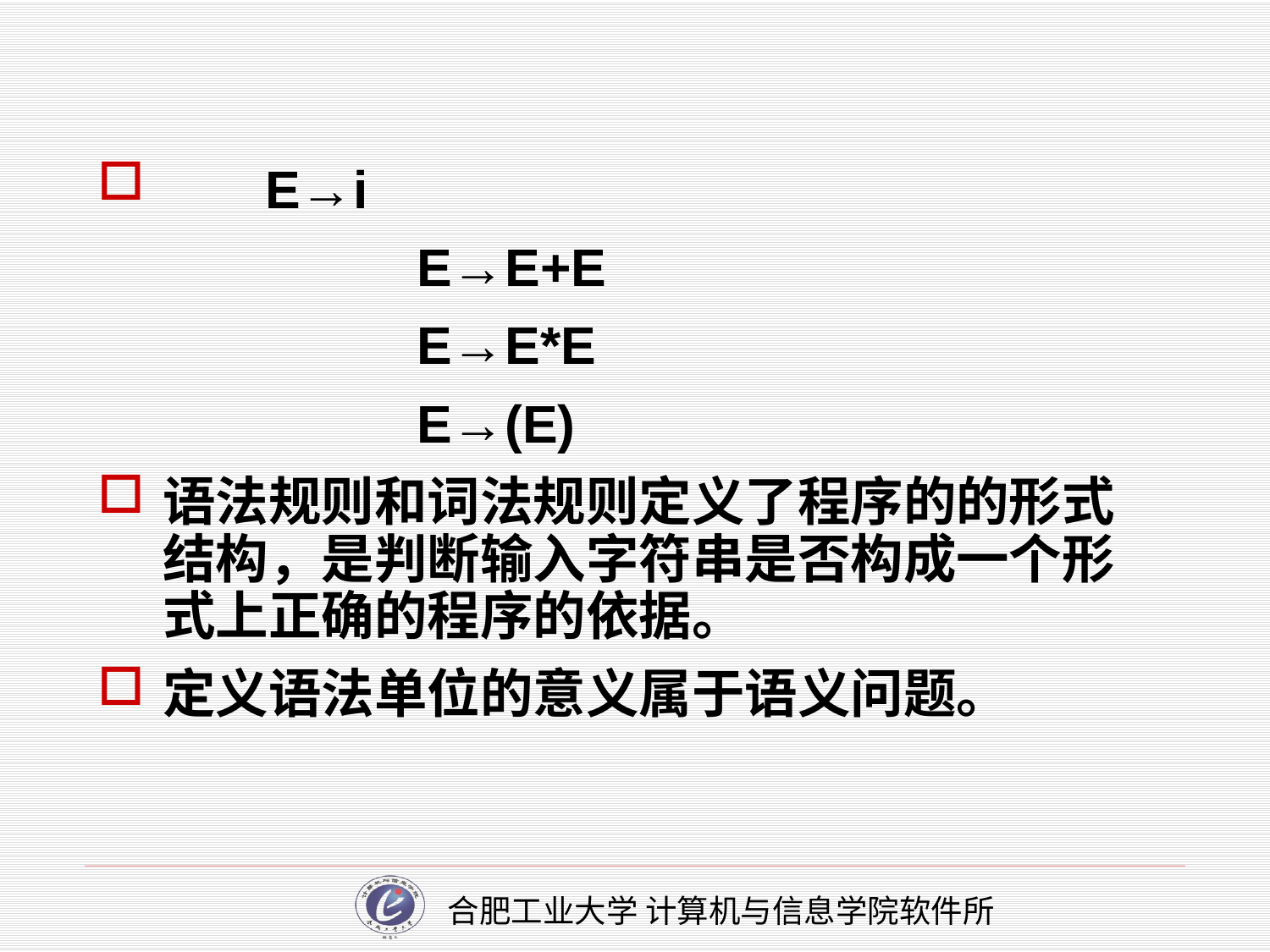

E→i
			E→E+E
			E→E*E
			E→(E)
语法规则和词法规则定义了程序的的形式结构，是判断输入字符串是否构成一个形式上正确的程序的依据。
定义语法单位的意义属于语义问题。
7